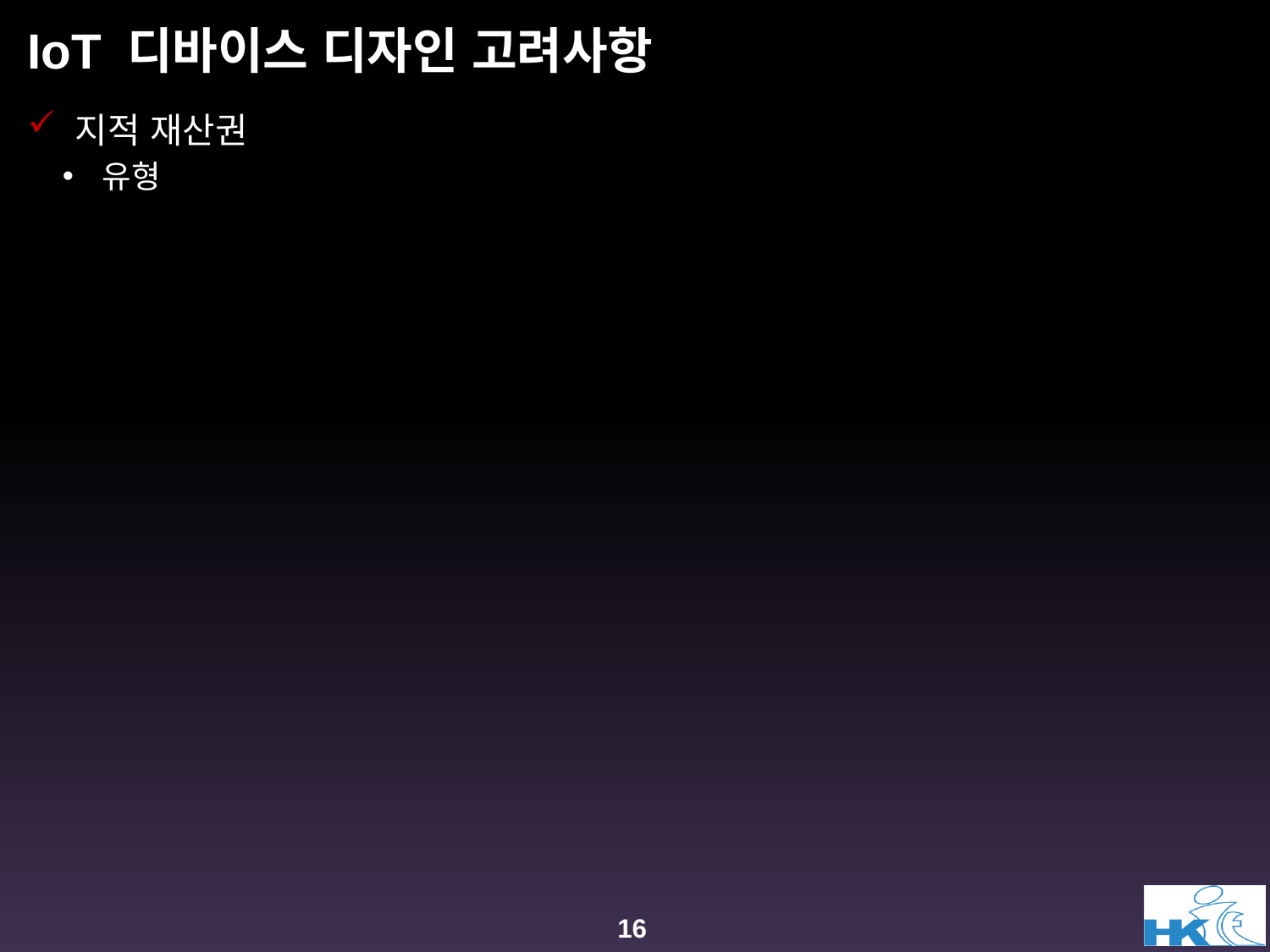

# IoT 디바이스 디자인 고려사항
지적 재산권
유형

16